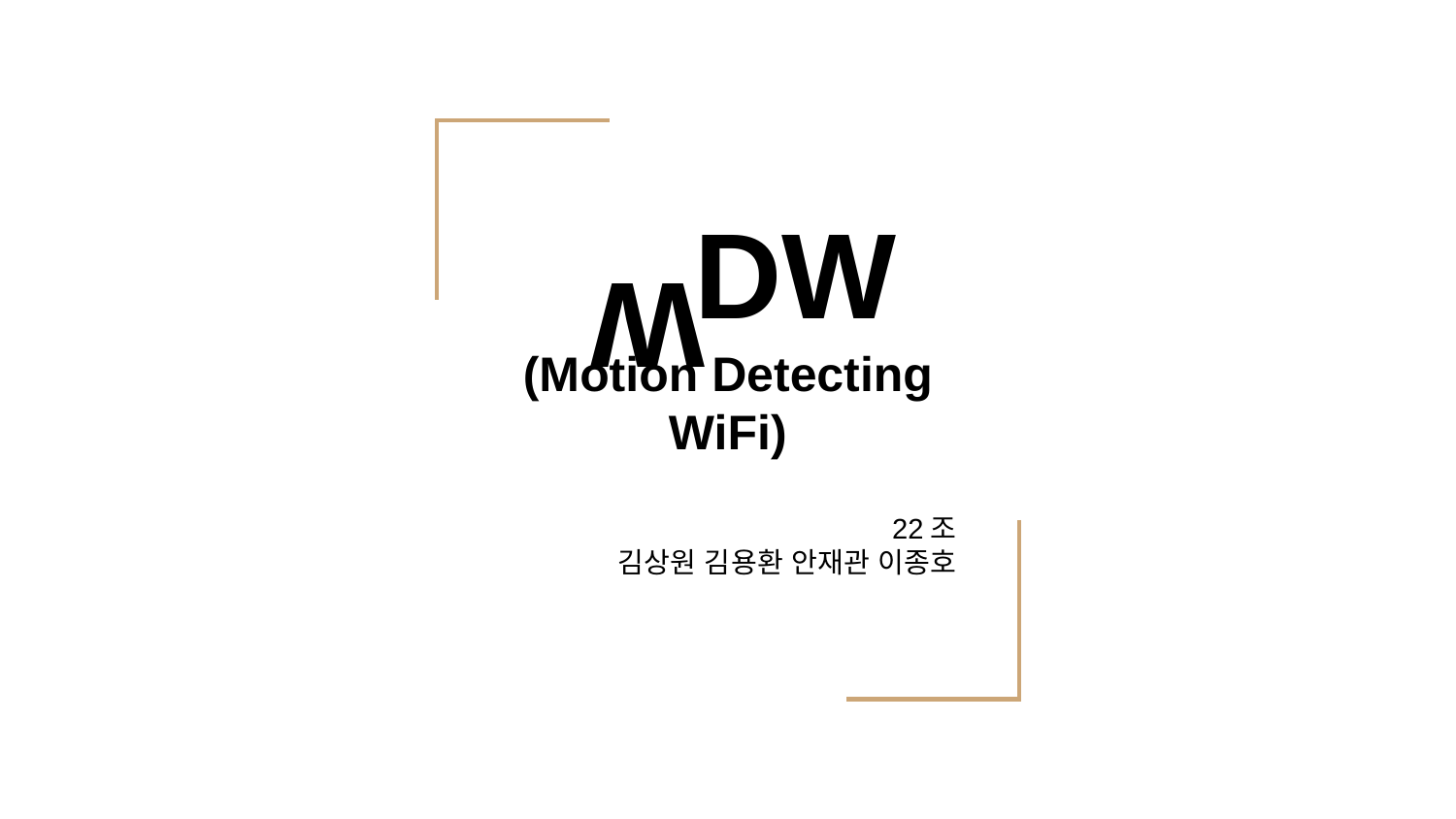

# DW
(Motion Detecting WiFi)
W
22조
김상원 김용환 안재관 이종호